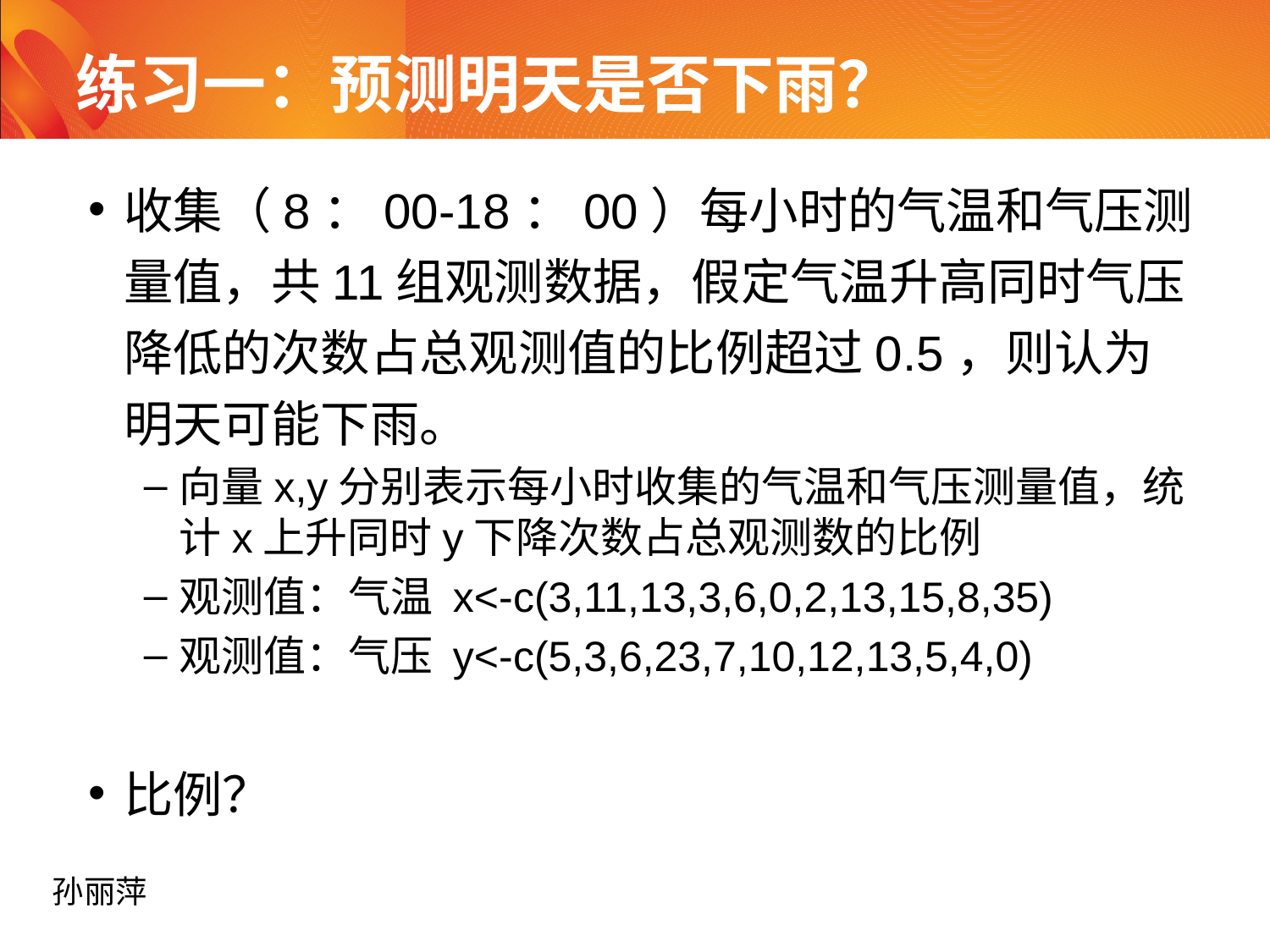

# 练习一：预测明天是否下雨？
收集（8：00-18：00）每小时的气温和气压测量值，共11组观测数据，假定气温升高同时气压降低的次数占总观测值的比例超过0.5，则认为明天可能下雨。
向量x,y分别表示每小时收集的气温和气压测量值，统计x上升同时y下降次数占总观测数的比例
观测值：气温 x<-c(3,11,13,3,6,0,2,13,15,8,35)
观测值：气压 y<-c(5,3,6,23,7,10,12,13,5,4,0)

比例？